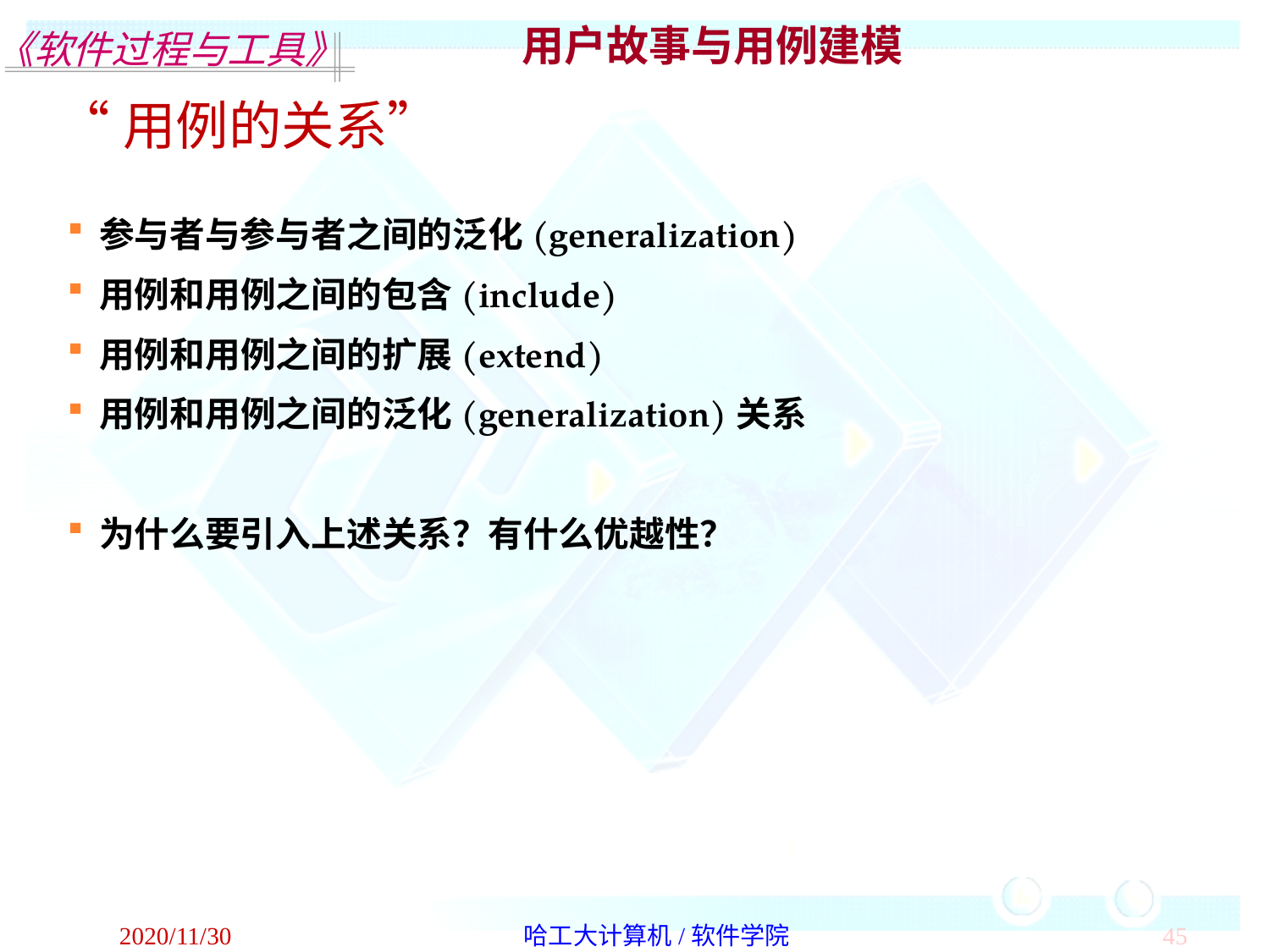

用户故事与用例建模
“用例的关系”
参与者与参与者之间的泛化(generalization)
用例和用例之间的包含(include)
用例和用例之间的扩展(extend)
用例和用例之间的泛化(generalization)关系

为什么要引入上述关系？有什么优越性？